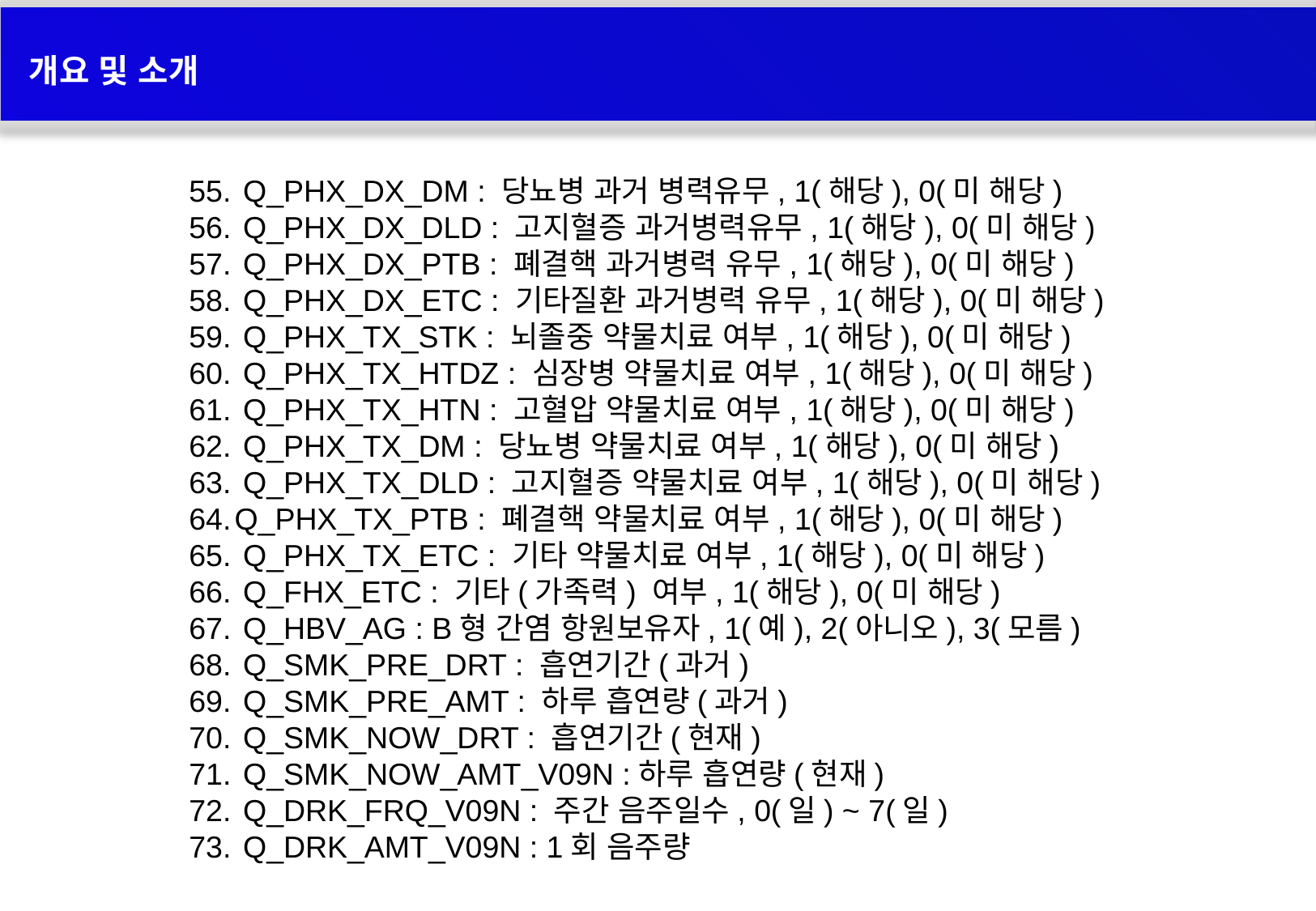

개요 및 소개
 Q_PHX_DX_DM : 당뇨병 과거 병력유무, 1(해당), 0(미 해당)
 Q_PHX_DX_DLD : 고지혈증 과거병력유무, 1(해당), 0(미 해당)
 Q_PHX_DX_PTB : 폐결핵 과거병력 유무, 1(해당), 0(미 해당)
 Q_PHX_DX_ETC : 기타질환 과거병력 유무, 1(해당), 0(미 해당)
 Q_PHX_TX_STK : 뇌졸중 약물치료 여부, 1(해당), 0(미 해당)
 Q_PHX_TX_HTDZ : 심장병 약물치료 여부, 1(해당), 0(미 해당)
 Q_PHX_TX_HTN : 고혈압 약물치료 여부, 1(해당), 0(미 해당)
 Q_PHX_TX_DM : 당뇨병 약물치료 여부, 1(해당), 0(미 해당)
 Q_PHX_TX_DLD : 고지혈증 약물치료 여부, 1(해당), 0(미 해당)
Q_PHX_TX_PTB : 폐결핵 약물치료 여부, 1(해당), 0(미 해당)
 Q_PHX_TX_ETC : 기타 약물치료 여부, 1(해당), 0(미 해당)
 Q_FHX_ETC : 기타(가족력) 여부, 1(해당), 0(미 해당)
 Q_HBV_AG : B형 간염 항원보유자, 1(예), 2(아니오), 3(모름)
 Q_SMK_PRE_DRT : 흡연기간(과거)
 Q_SMK_PRE_AMT : 하루 흡연량(과거)
 Q_SMK_NOW_DRT : 흡연기간(현재)
 Q_SMK_NOW_AMT_V09N :하루 흡연량(현재)
 Q_DRK_FRQ_V09N : 주간 음주일수, 0(일) ~ 7(일)
 Q_DRK_AMT_V09N : 1회 음주량